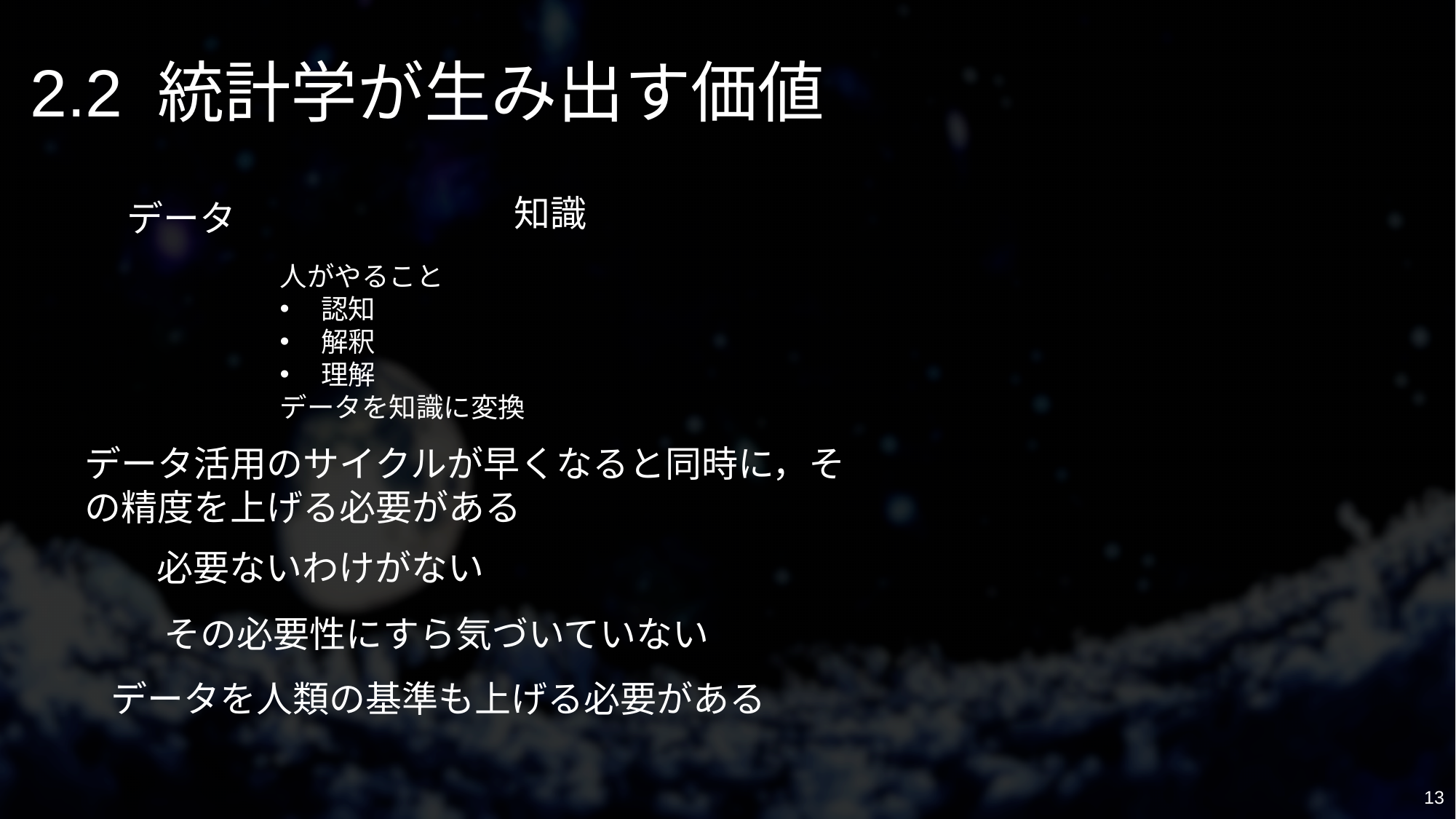

# 2.2 統計学が生み出す価値
知識
データ
人がやること
認知
解釈
理解
データを知識に変換
データ活用のサイクルが早くなると同時に，その精度を上げる必要がある
必要ないわけがない
その必要性にすら気づいていない
データを人類の基準も上げる必要がある
13